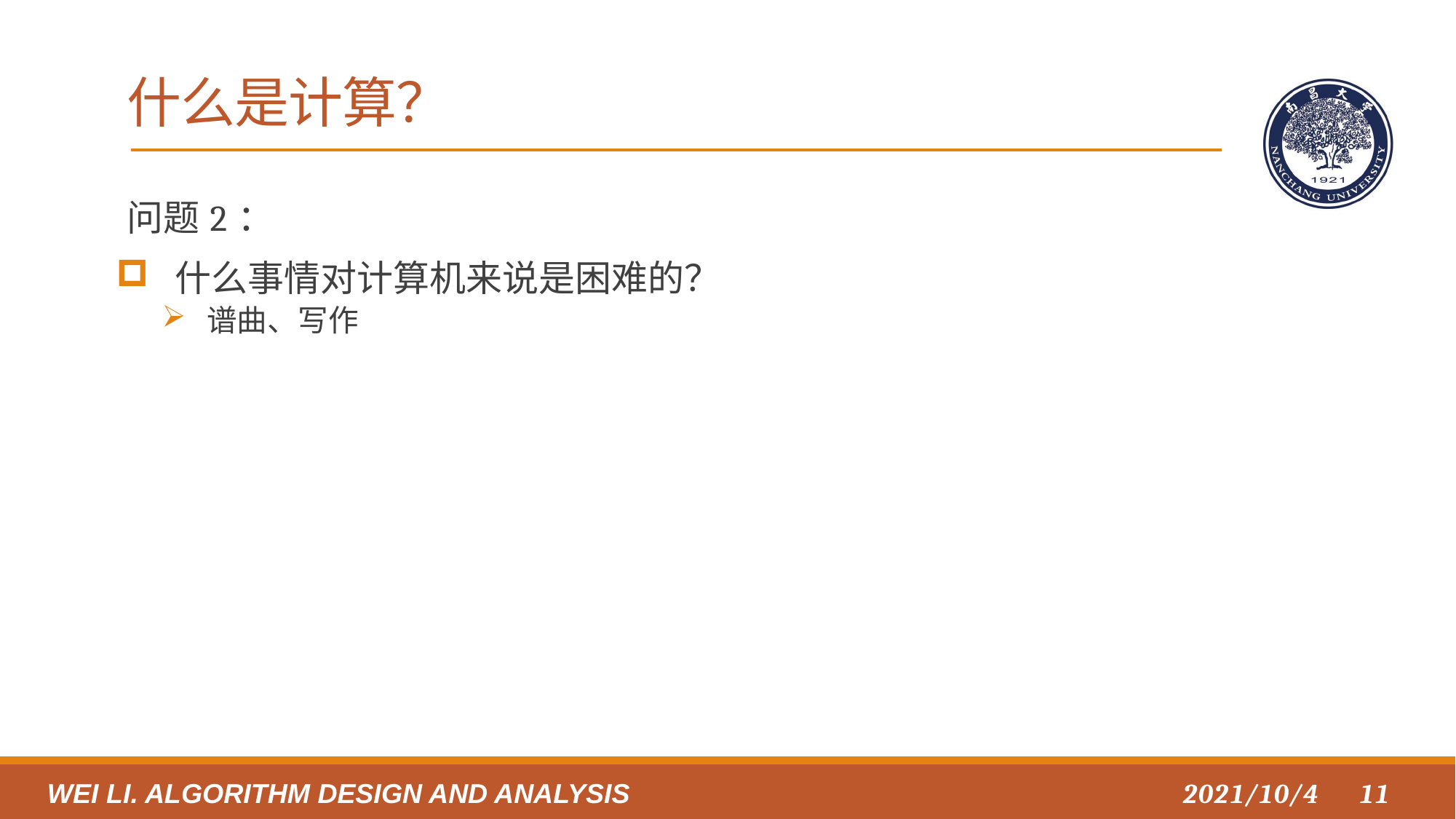

# 什么是计算？
问题2：
  什么事情对计算机来说是困难的？
  谱曲、写作
Wei li. ALGORITHM DESIGN AND ANALYSIS
2021/10/4
11